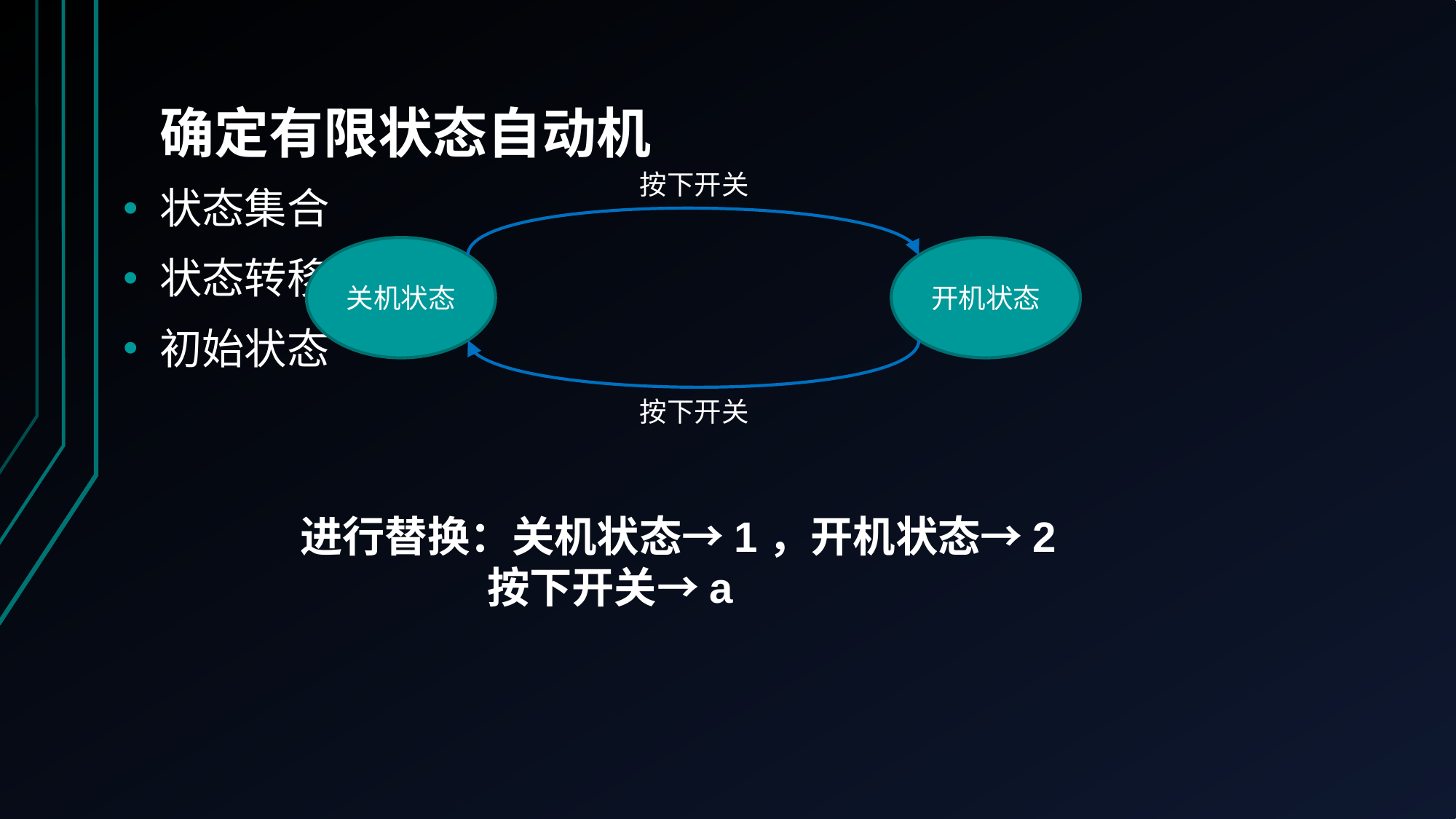

# 确定有限状态自动机
按下开关
状态集合
状态转移规则
初始状态
关机状态
开机状态
按下开关
进行替换：关机状态→1，开机状态→2
	       按下开关→a